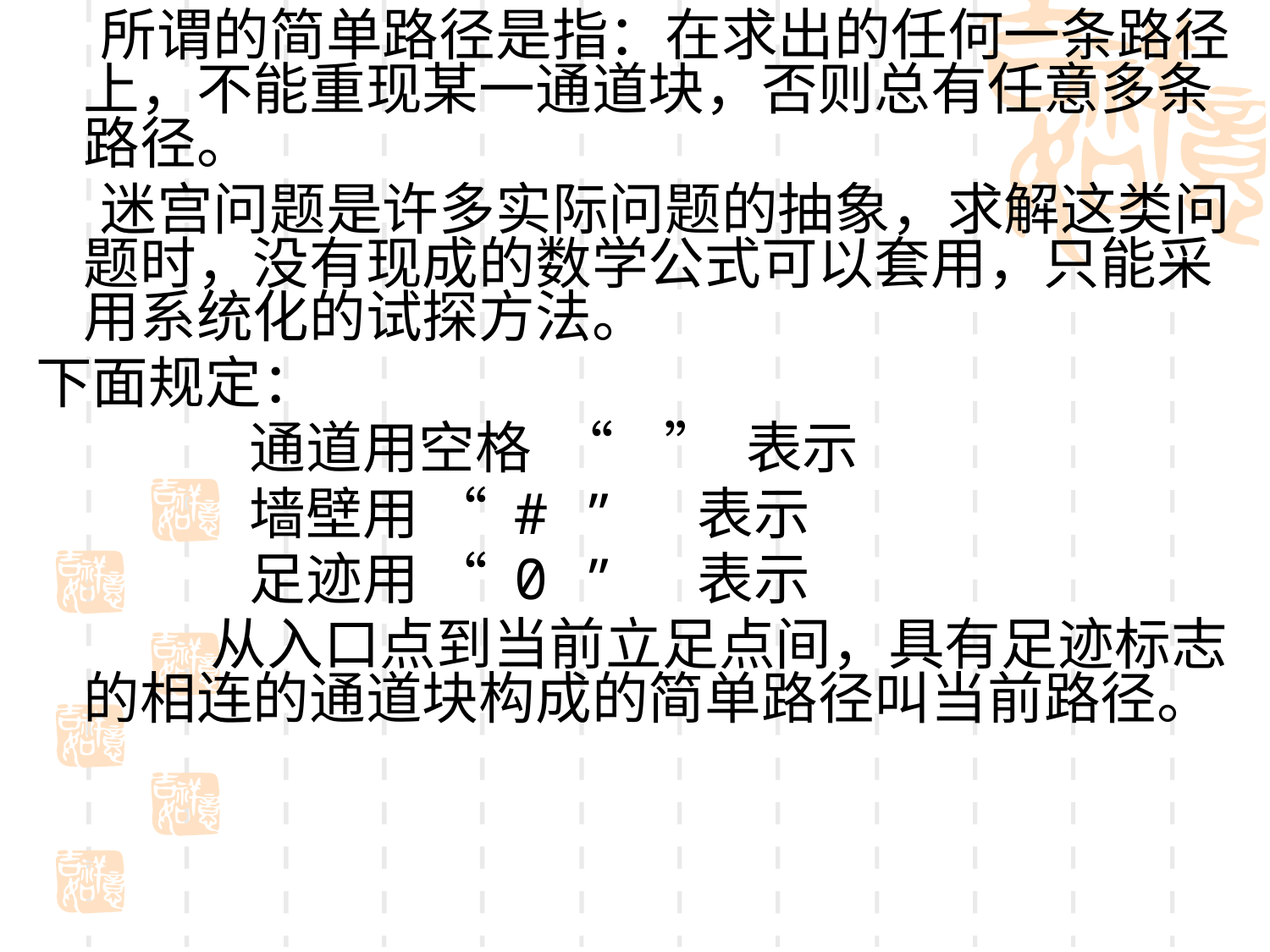

所谓的简单路径是指：在求出的任何一条路径上，不能重现某一通道块，否则总有任意多条路径。
    迷宫问题是许多实际问题的抽象，求解这类问题时，没有现成的数学公式可以套用，只能采用系统化的试探方法。
下面规定：
		  通道用空格  “    ”  表示
		  墙壁用 “ # ”  表示
		  足迹用 “ 0 ”  表示
		从入口点到当前立足点间，具有足迹标志的相连的通道块构成的简单路径叫当前路径。